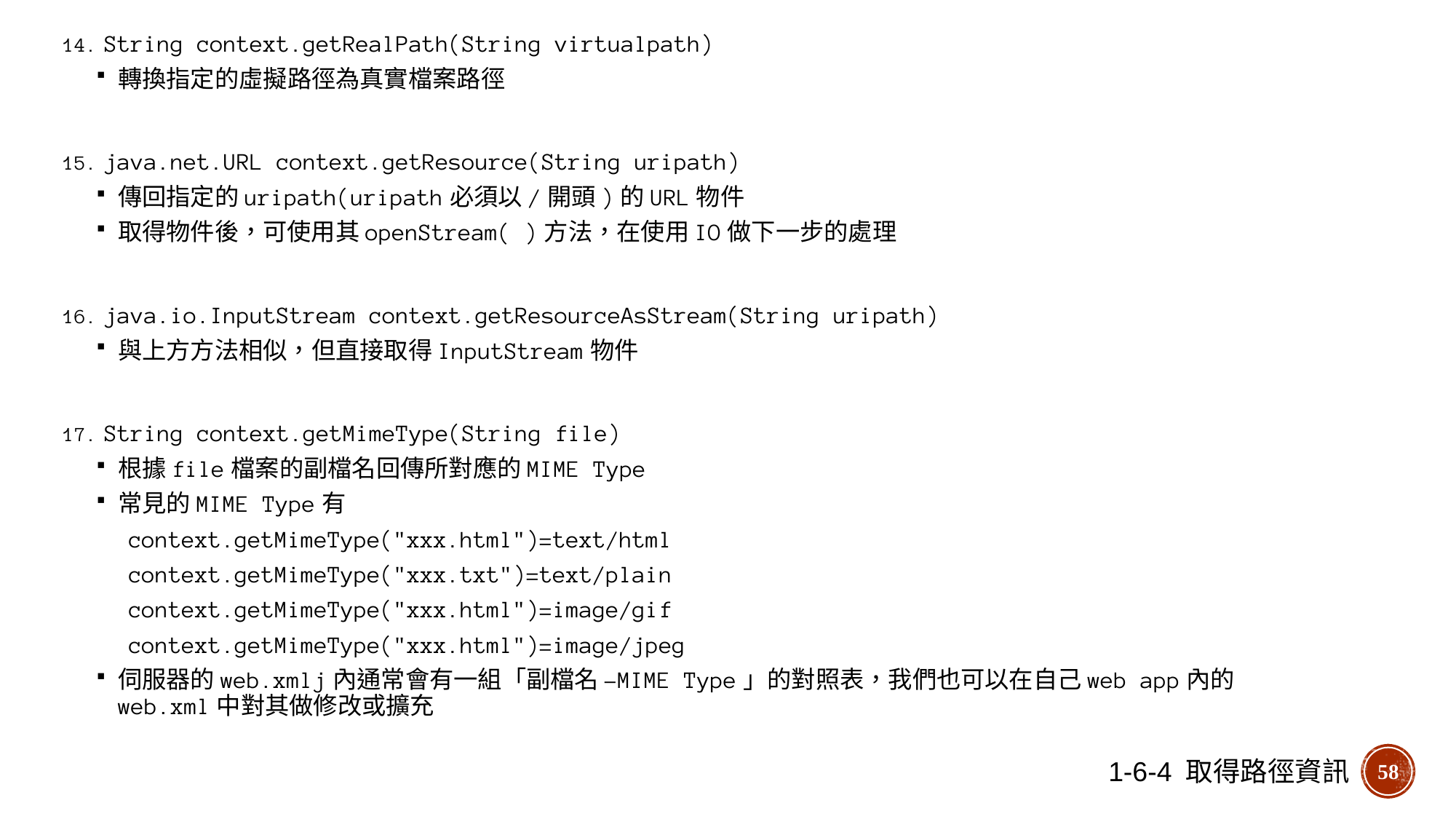

String context.getRealPath(String virtualpath)
轉換指定的虛擬路徑為真實檔案路徑

java.net.URL context.getResource(String uripath)
傳回指定的uripath(uripath必須以/開頭)的URL物件
取得物件後，可使用其openStream( )方法，在使用IO做下一步的處理

java.io.InputStream context.getResourceAsStream(String uripath)
與上方方法相似，但直接取得InputStream物件

String context.getMimeType(String file)
根據file檔案的副檔名回傳所對應的MIME Type
常見的MIME Type有
context.getMimeType("xxx.html")=text/html
context.getMimeType("xxx.txt")=text/plain
context.getMimeType("xxx.html")=image/gif
context.getMimeType("xxx.html")=image/jpeg
伺服器的web.xmlj內通常會有一組「副檔名-MIME Type」的對照表，我們也可以在自己web app內的web.xml中對其做修改或擴充

1-6-4 取得路徑資訊
58